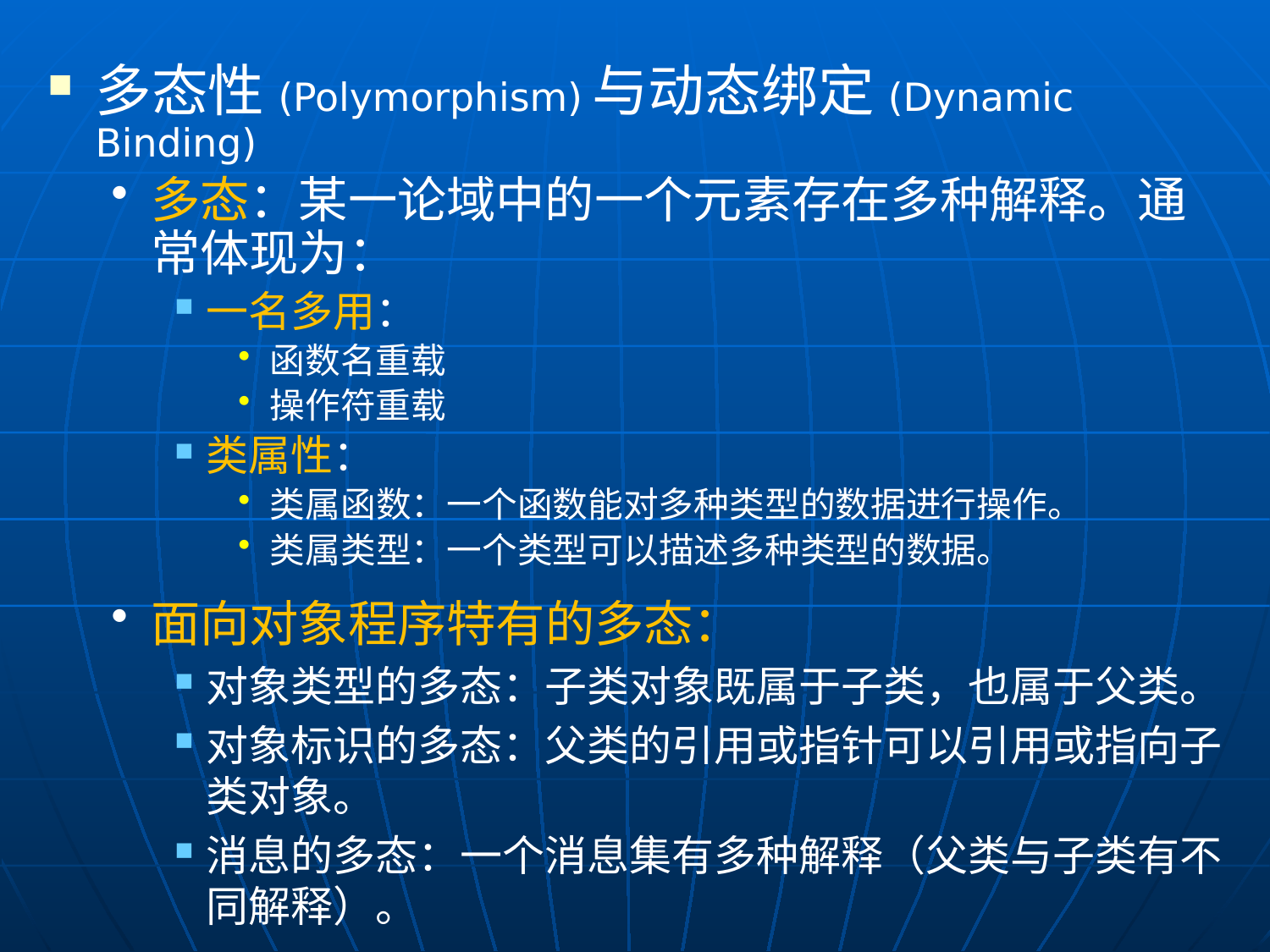

多态性(Polymorphism)与动态绑定(Dynamic Binding)
多态：某一论域中的一个元素存在多种解释。通常体现为：
一名多用：
函数名重载
操作符重载
类属性：
类属函数：一个函数能对多种类型的数据进行操作。
类属类型：一个类型可以描述多种类型的数据。
面向对象程序特有的多态：
对象类型的多态：子类对象既属于子类，也属于父类。
对象标识的多态：父类的引用或指针可以引用或指向子类对象。
消息的多态：一个消息集有多种解释（父类与子类有不同解释）。